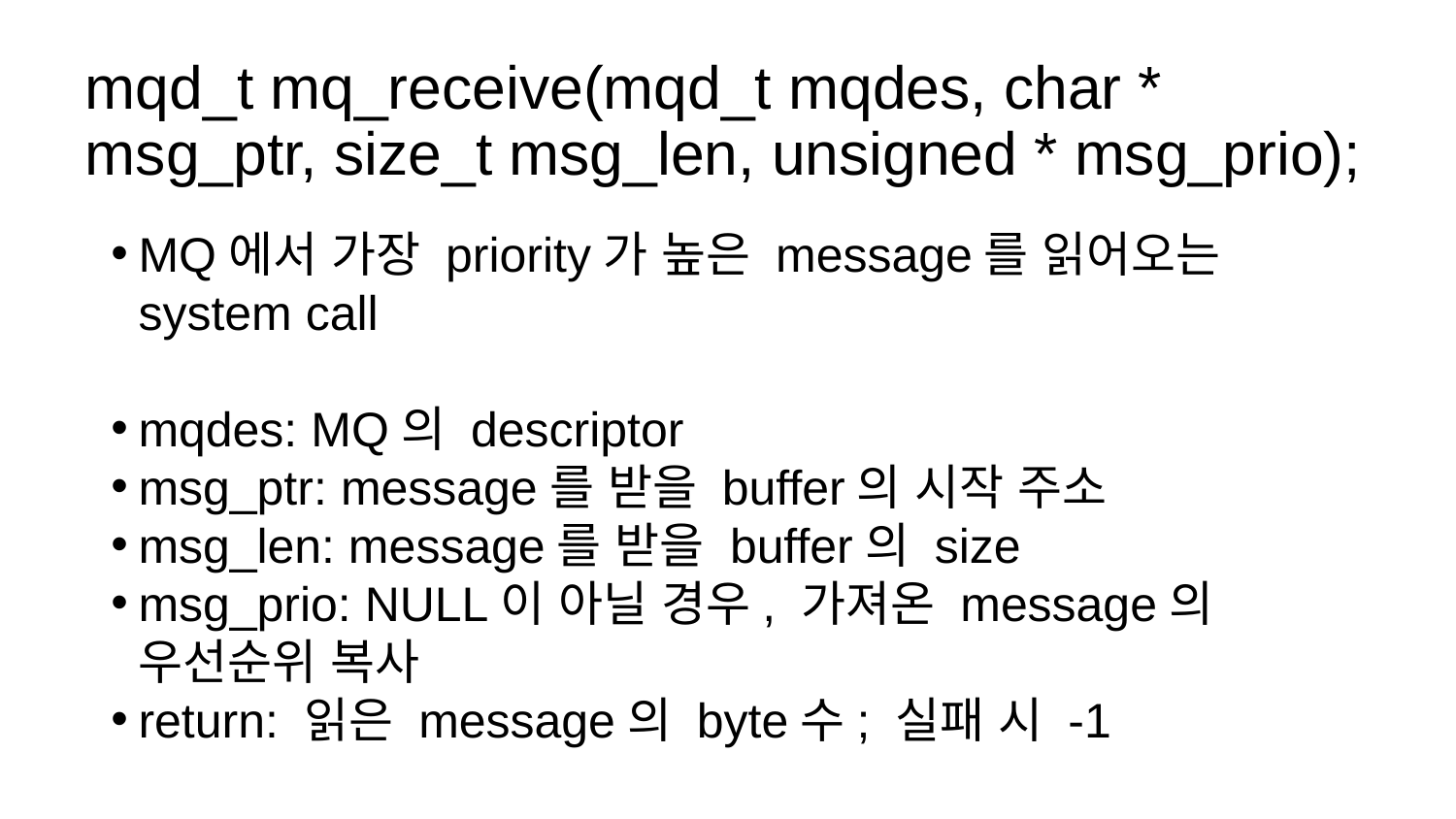

# mqd_t mq_receive(mqd_t mqdes, char * msg_ptr, size_t msg_len, unsigned * msg_prio);
MQ에서 가장 priority가 높은 message를 읽어오는 system call

mqdes: MQ의 descriptor
msg_ptr: message를 받을 buffer의 시작 주소
msg_len: message를 받을 buffer의 size
msg_prio: NULL이 아닐 경우, 가져온 message의 우선순위 복사
return: 읽은 message의 byte수; 실패 시 -1